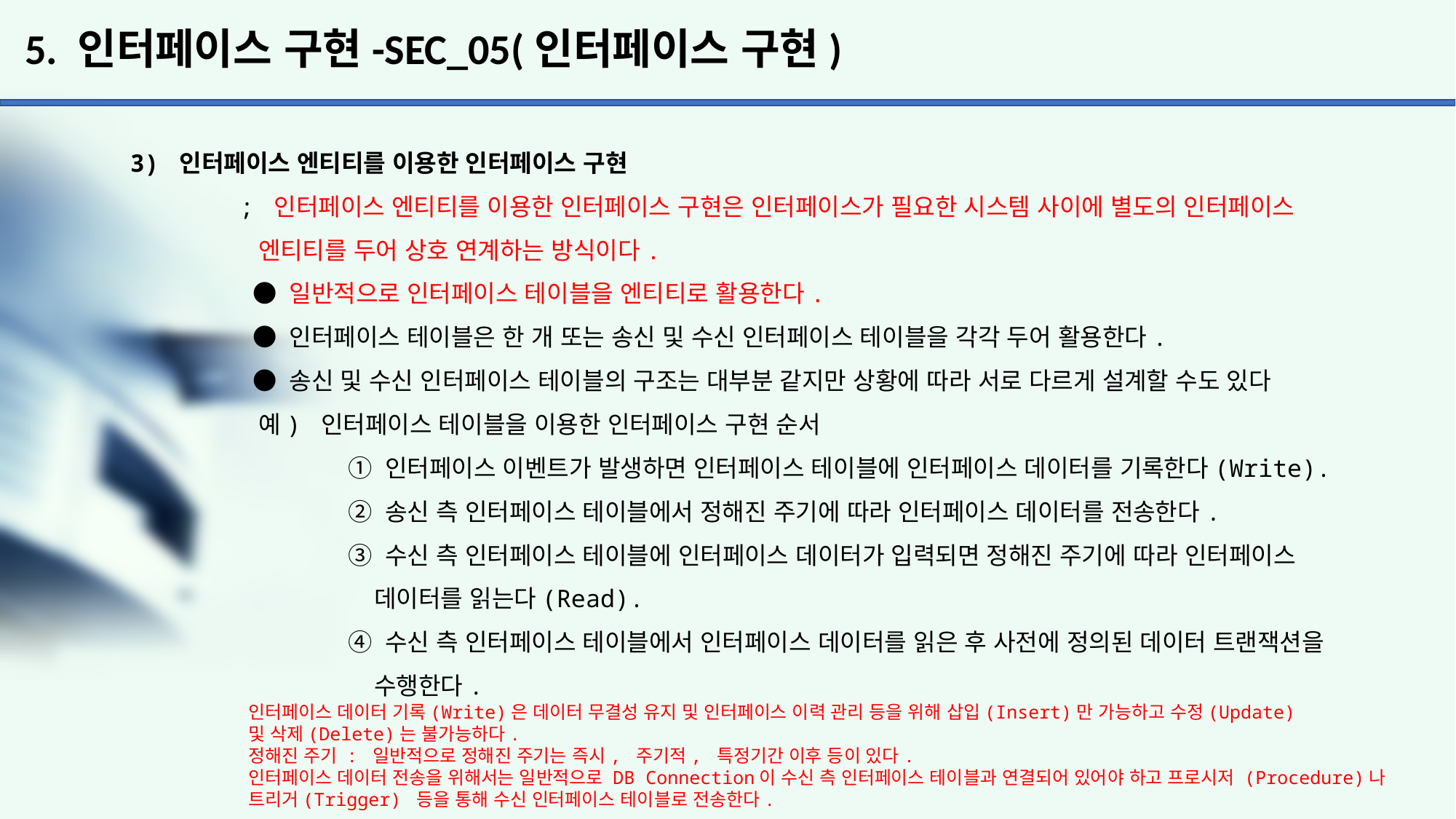

# 5. 인터페이스 구현-SEC_05(인터페이스 구현)
3) 인터페이스 엔티티를 이용한 인터페이스 구현
	; 인터페이스 엔티티를 이용한 인터페이스 구현은 인터페이스가 필요한 시스템 사이에 별도의 인터페이스
	  엔티티를 두어 상호 연계하는 방식이다.
	  ● 일반적으로 인터페이스 테이블을 엔티티로 활용한다.
	  ● 인터페이스 테이블은 한 개 또는 송신 및 수신 인터페이스 테이블을 각각 두어 활용한다.
	  ● 송신 및 수신 인터페이스 테이블의 구조는 대부분 같지만 상황에 따라 서로 다르게 설계할 수도 있다
	  예) 인터페이스 테이블을 이용한 인터페이스 구현 순서
		① 인터페이스 이벤트가 발생하면 인터페이스 테이블에 인터페이스 데이터를 기록한다(Write).
		② 송신 측 인터페이스 테이블에서 정해진 주기에 따라 인터페이스 데이터를 전송한다.
		③ 수신 측 인터페이스 테이블에 인터페이스 데이터가 입력되면 정해진 주기에 따라 인터페이스
		   데이터를 읽는다(Read).
		④ 수신 측 인터페이스 테이블에서 인터페이스 데이터를 읽은 후 사전에 정의된 데이터 트랜잭션을
		   수행한다.
인터페이스 데이터 기록(Write)은 데이터 무결성 유지 및 인터페이스 이력 관리 등을 위해 삽입(Insert)만 가능하고 수정(Update)
및 삭제(Delete)는 불가능하다.
정해진 주기 : 일반적으로 정해진 주기는 즉시, 주기적, 특정기간 이후 등이 있다.
인터페이스 데이터 전송을 위해서는 일반적으로 DB Connection이 수신 측 인터페이스 테이블과 연결되어 있어야 하고 프로시저 (Procedure)나 트리거(Trigger) 등을 통해 수신 인터페이스 테이블로 전송한다.